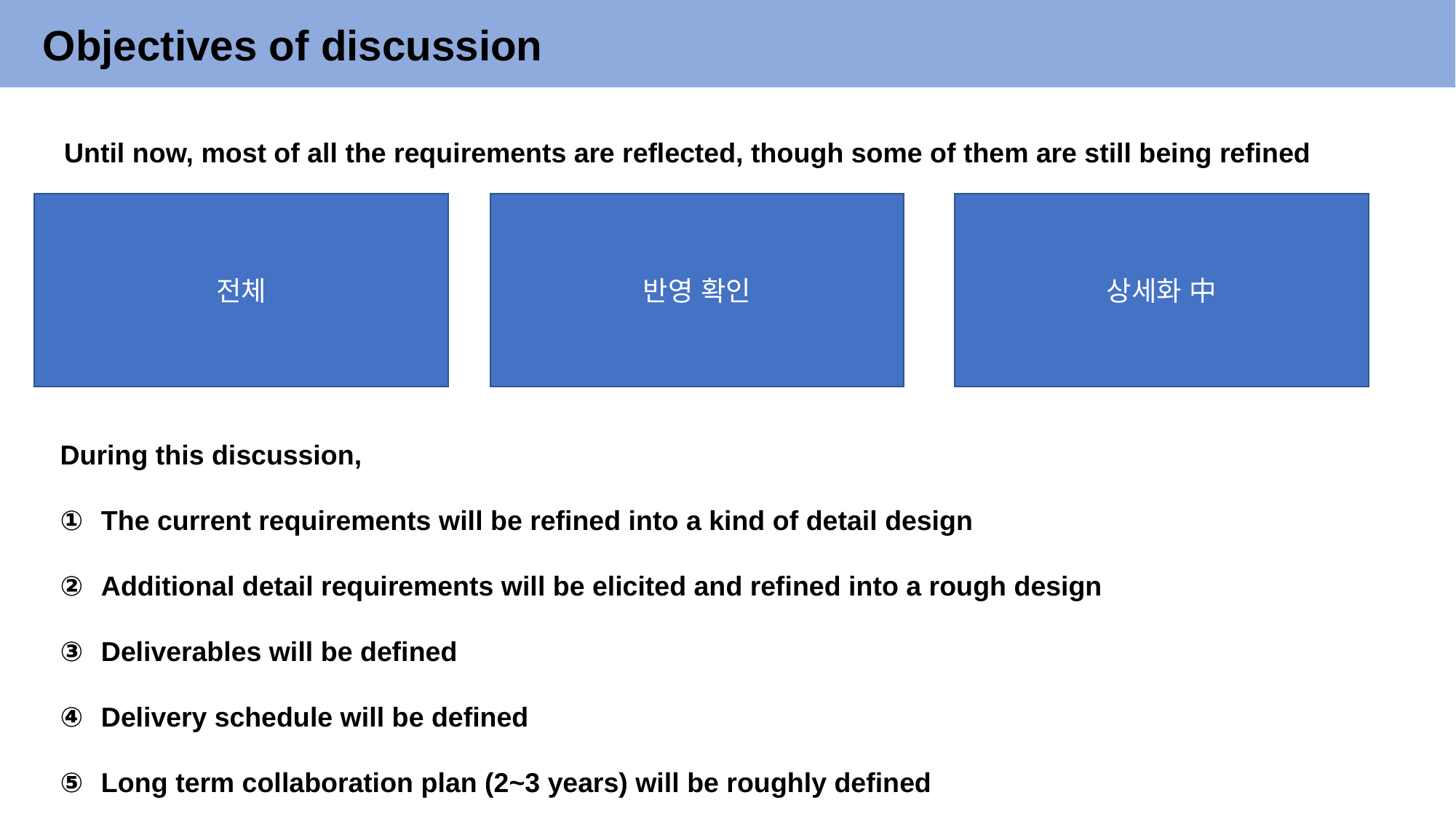

Objectives of discussion
Until now, most of all the requirements are reflected, though some of them are still being refined
전체
반영 확인
상세화 中
During this discussion,
The current requirements will be refined into a kind of detail design
Additional detail requirements will be elicited and refined into a rough design
Deliverables will be defined
Delivery schedule will be defined
Long term collaboration plan (2~3 years) will be roughly defined